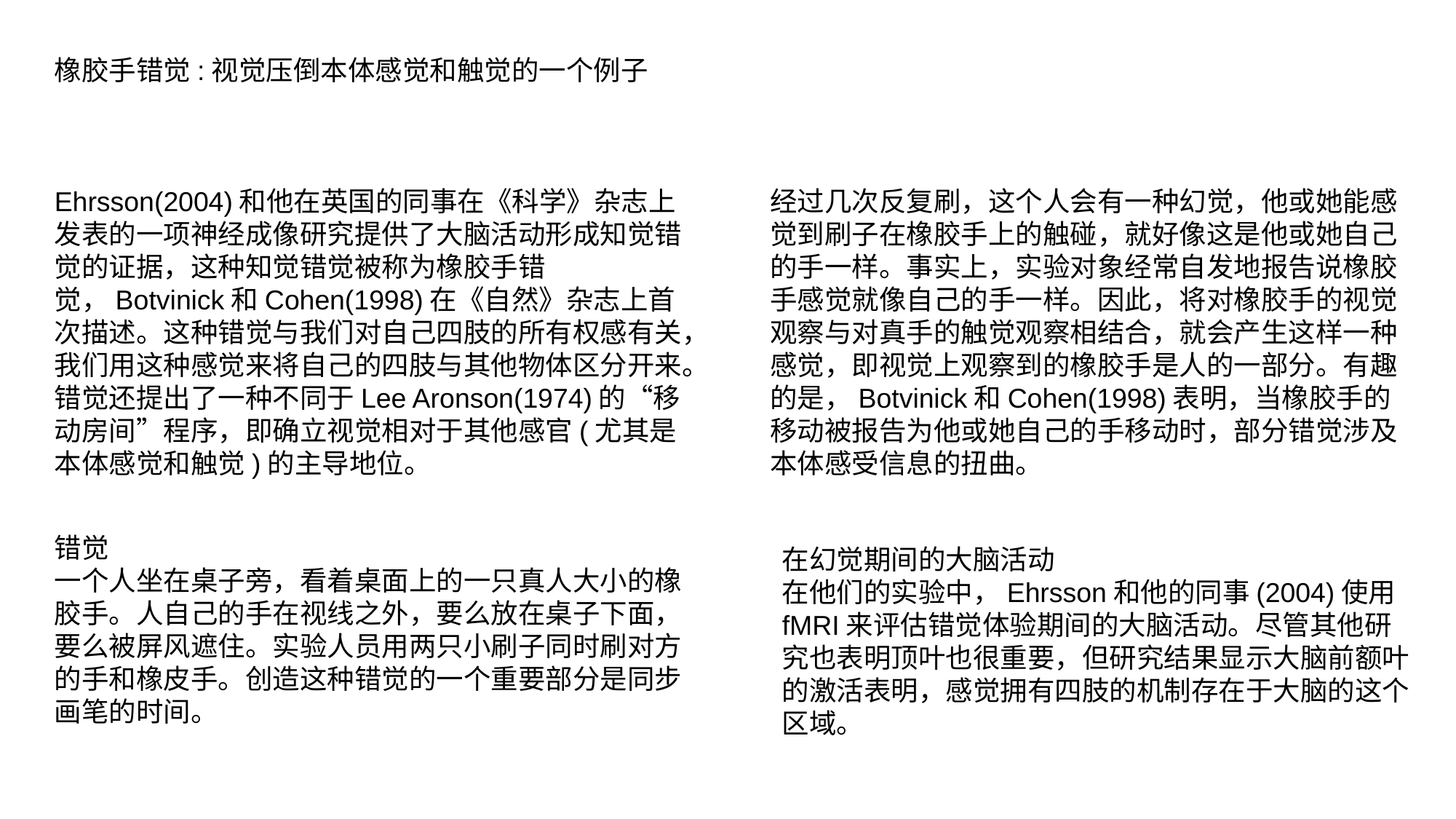

橡胶手错觉:视觉压倒本体感觉和触觉的一个例子
Ehrsson(2004)和他在英国的同事在《科学》杂志上发表的一项神经成像研究提供了大脑活动形成知觉错觉的证据，这种知觉错觉被称为橡胶手错觉，Botvinick和Cohen(1998)在《自然》杂志上首次描述。这种错觉与我们对自己四肢的所有权感有关，我们用这种感觉来将自己的四肢与其他物体区分开来。错觉还提出了一种不同于Lee Aronson(1974)的“移动房间”程序，即确立视觉相对于其他感官(尤其是本体感觉和触觉)的主导地位。
经过几次反复刷，这个人会有一种幻觉，他或她能感觉到刷子在橡胶手上的触碰，就好像这是他或她自己的手一样。事实上，实验对象经常自发地报告说橡胶手感觉就像自己的手一样。因此，将对橡胶手的视觉观察与对真手的触觉观察相结合，就会产生这样一种感觉，即视觉上观察到的橡胶手是人的一部分。有趣的是，Botvinick和Cohen(1998)表明，当橡胶手的移动被报告为他或她自己的手移动时，部分错觉涉及本体感受信息的扭曲。
错觉
一个人坐在桌子旁，看着桌面上的一只真人大小的橡胶手。人自己的手在视线之外，要么放在桌子下面，要么被屏风遮住。实验人员用两只小刷子同时刷对方的手和橡皮手。创造这种错觉的一个重要部分是同步画笔的时间。
在幻觉期间的大脑活动
在他们的实验中，Ehrsson和他的同事(2004)使用fMRI来评估错觉体验期间的大脑活动。尽管其他研究也表明顶叶也很重要，但研究结果显示大脑前额叶的激活表明，感觉拥有四肢的机制存在于大脑的这个区域。